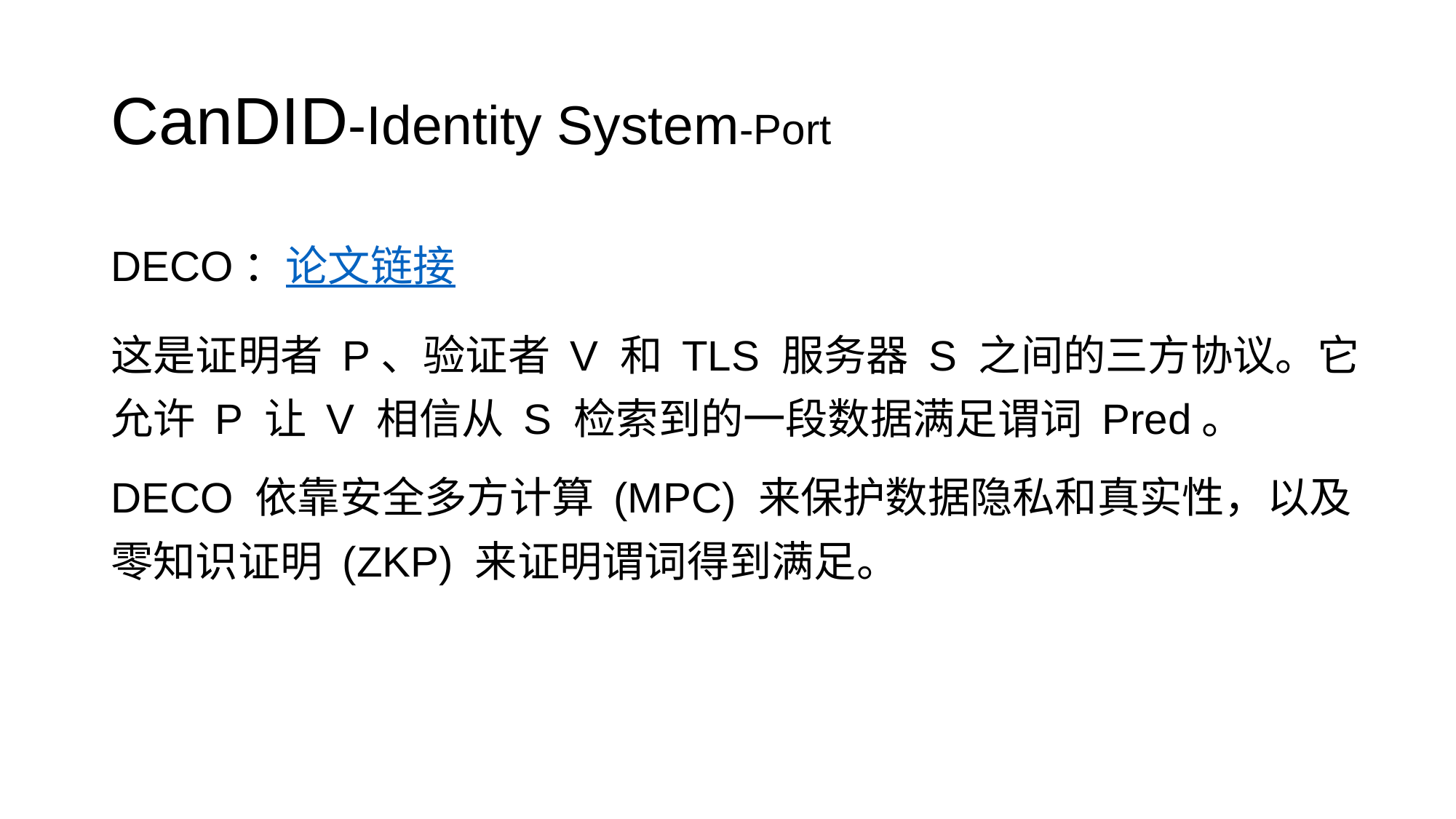

# CanDID-Identity System-Port
DECO：论文链接
这是证明者 P、验证者 V 和 TLS 服务器 S 之间的三方协议。它允许 P 让 V 相信从 S 检索到的一段数据满足谓词 Pred。
DECO 依靠安全多方计算 (MPC) 来保护数据隐私和真实性，以及零知识证明 (ZKP) 来证明谓词得到满足。